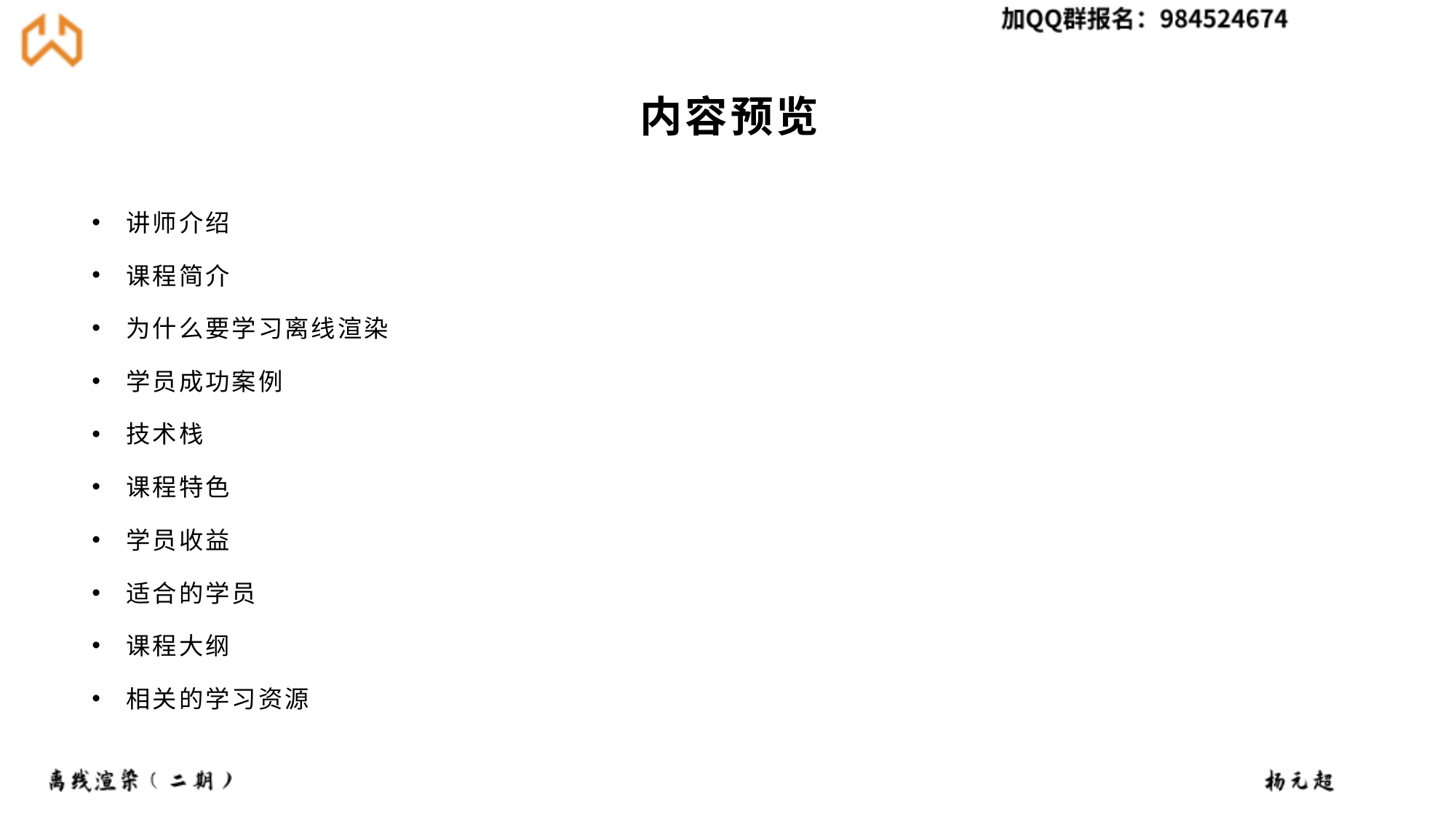

# 内容预览
讲师介绍
课程简介
为什么要学习离线渲染
学员成功案例
技术栈
课程特色
学员收益
适合的学员
课程大纲
相关的学习资源